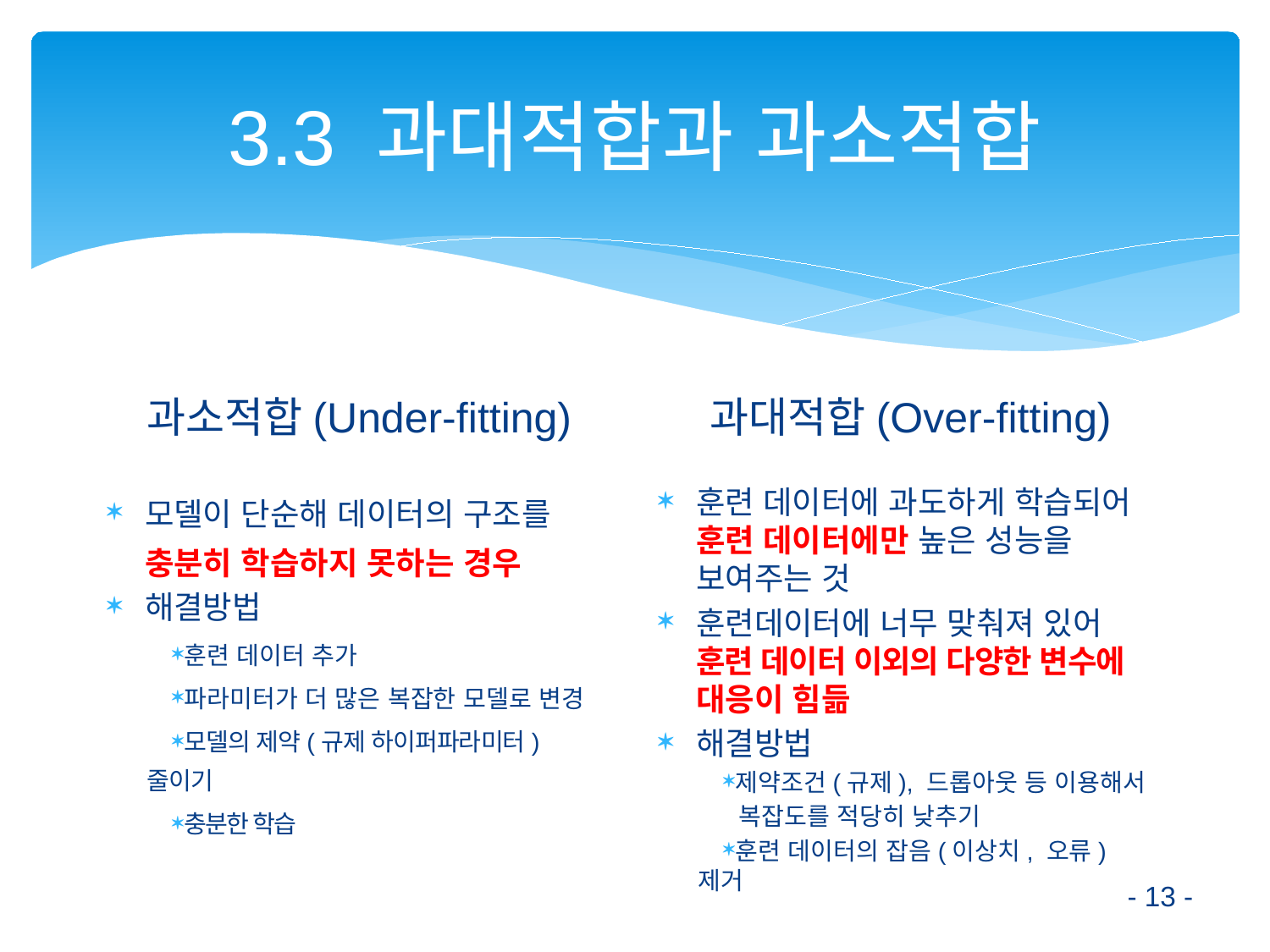

# 3.3 과대적합과 과소적합
과대적합(Over-fitting)
과소적합(Under-fitting)
모델이 단순해 데이터의 구조를       충분히 학습하지 못하는 경우
해결방법
훈련 데이터 추가
파라미터가 더 많은 복잡한 모델로 변경
모델의 제약(규제 하이퍼파라미터) 줄이기
충분한 학습
훈련 데이터에 과도하게 학습되어 훈련 데이터에만 높은 성능을 보여주는 것
훈련데이터에 너무 맞춰져 있어 훈련 데이터 이외의 다양한 변수에 대응이 힘듦
해결방법
제약조건(규제), 드롭아웃 등 이용해서
     복잡도를 적당히 낮추기
훈련 데이터의 잡음(이상치, 오류) 제거
- 13 -